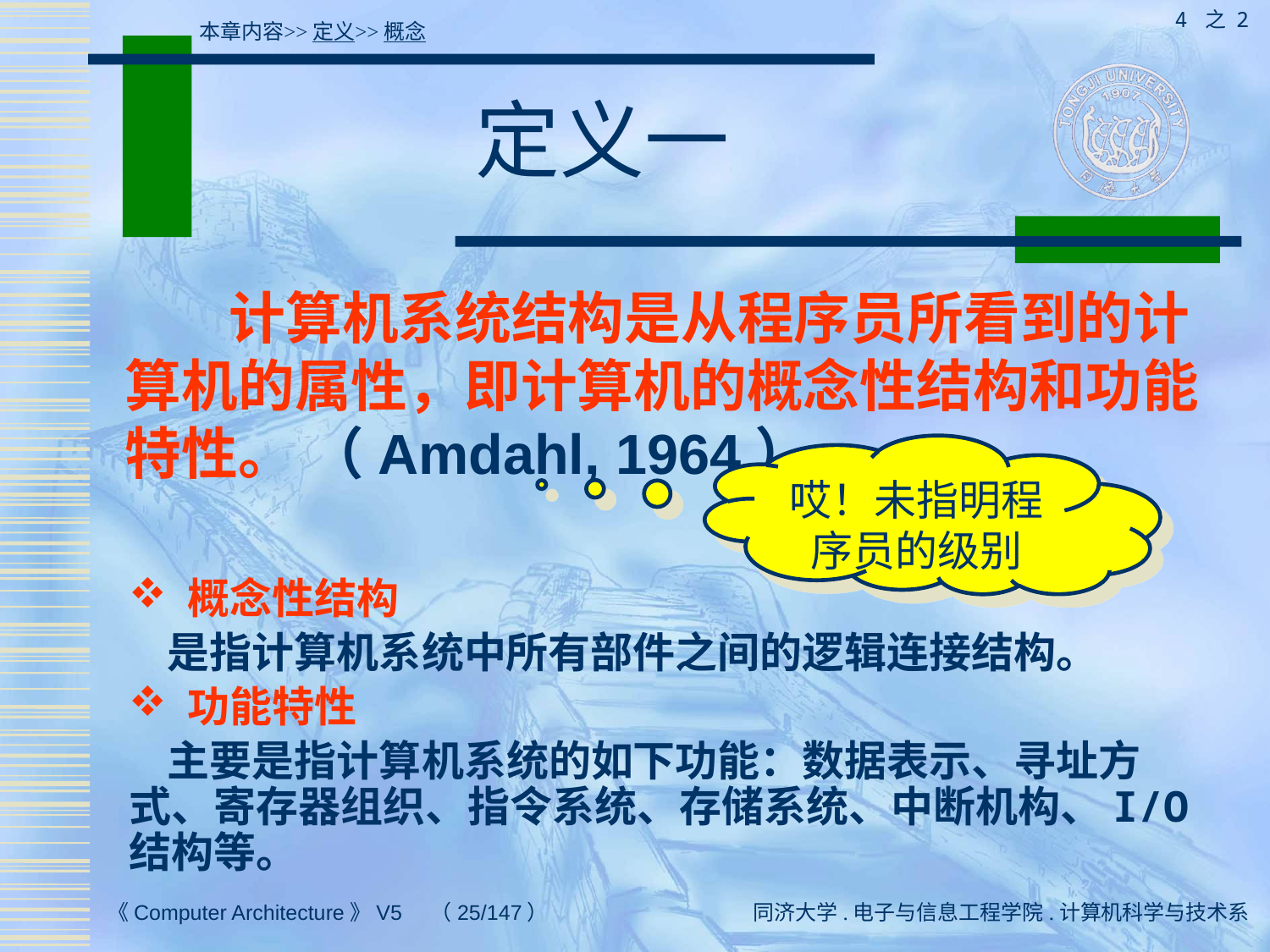

4 之 2
本章内容>>定义>>概念
# 定义一
       计算机系统结构是从程序员所看到的计算机的属性，即计算机的概念性结构和功能特性。 （Amdahl, 1964）
哎！未指明程序员的级别
 概念性结构
   是指计算机系统中所有部件之间的逻辑连接结构。
 功能特性
   主要是指计算机系统的如下功能：数据表示、寻址方式、寄存器组织、指令系统、存储系统、中断机构、I/O结构等。